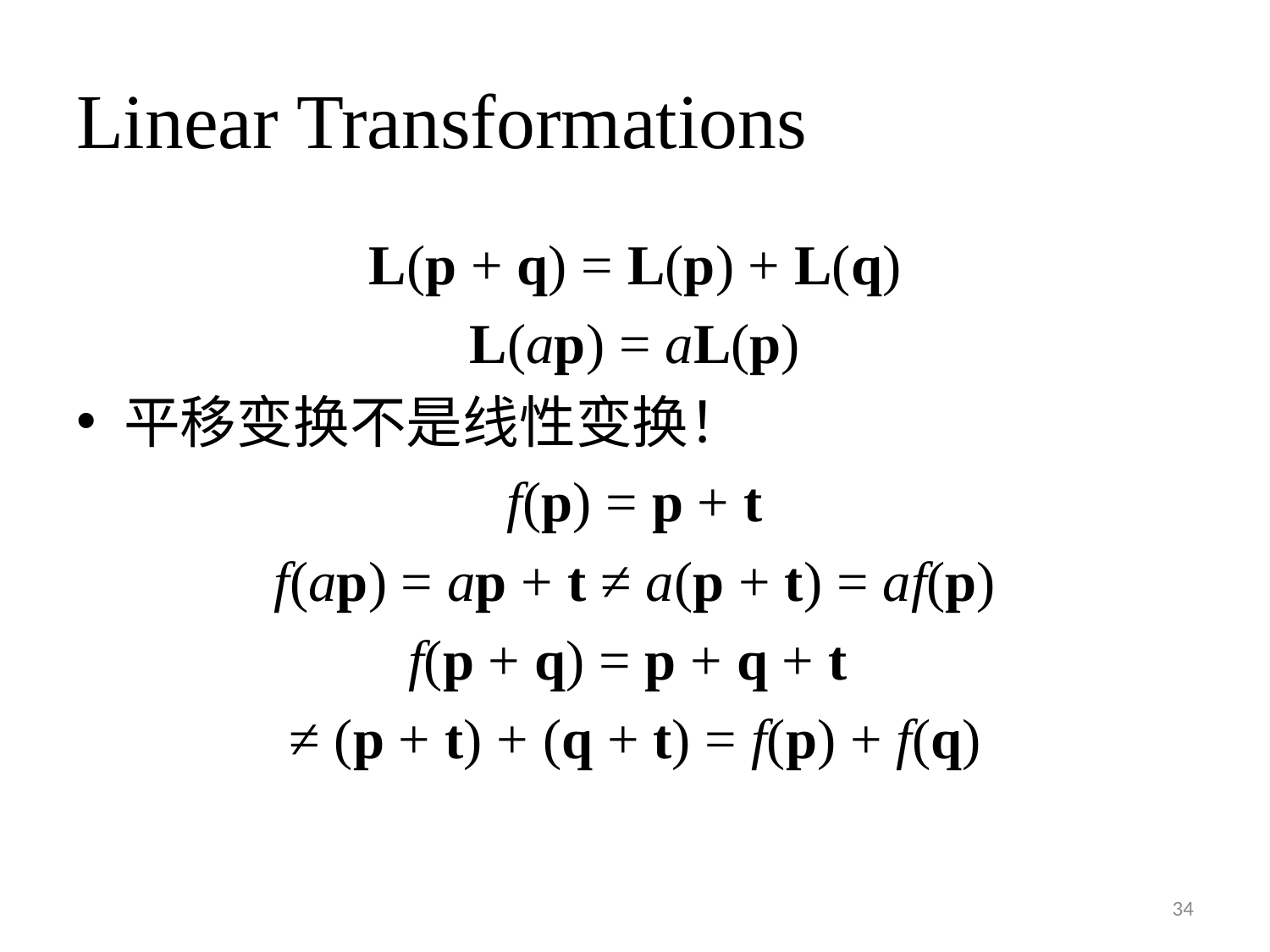

# Linear Transformations
L(p + q) = L(p) + L(q)
L(ap) = aL(p)
平移变换不是线性变换！
f(p) = p + t
f(ap) = ap + t ≠ a(p + t) = af(p)
f(p + q) = p + q + t
≠ (p + t) + (q + t) = f(p) + f(q)
34